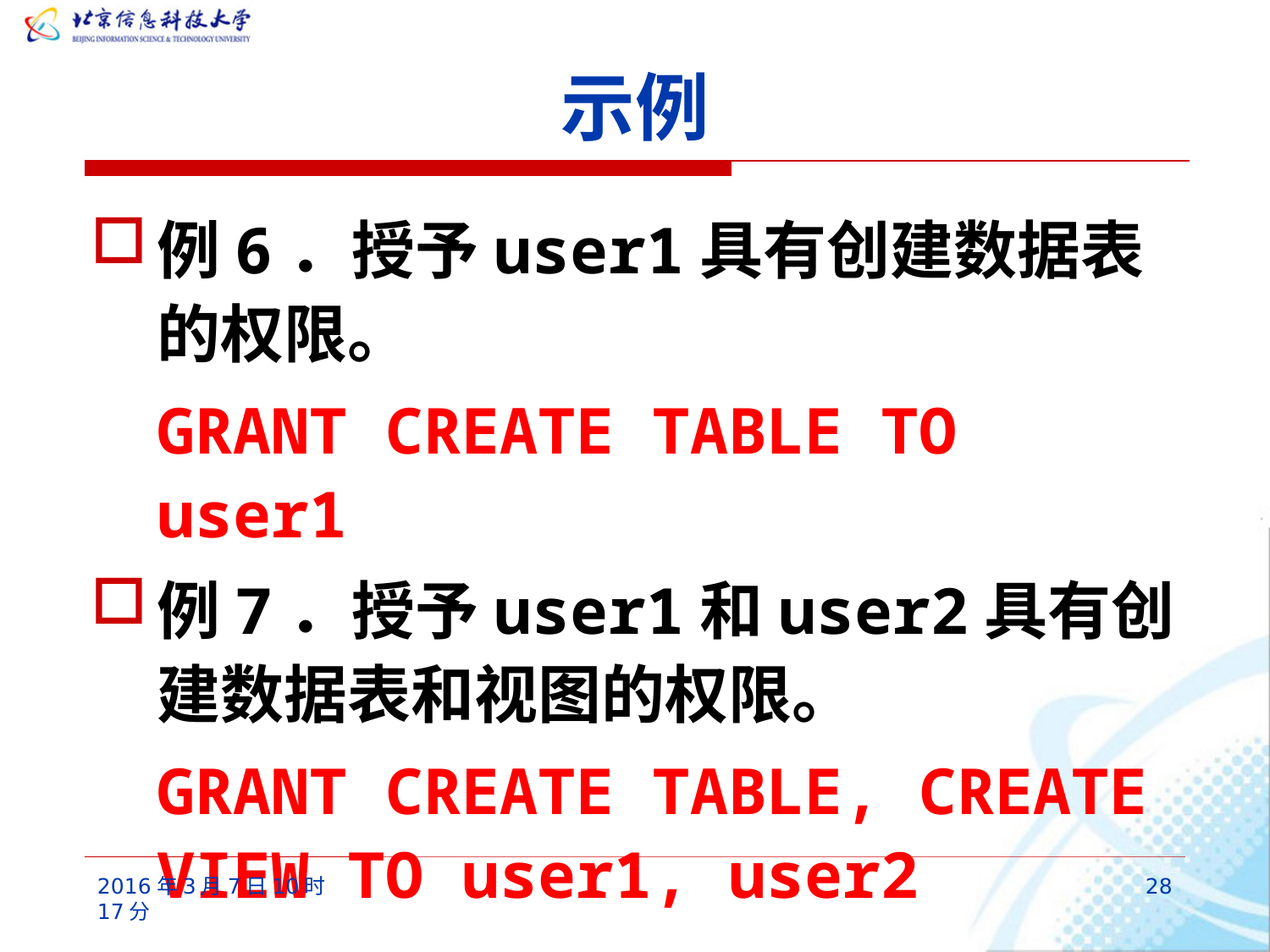

# 示例
例6．授予user1具有创建数据表的权限。
	GRANT CREATE TABLE TO user1
例7．授予user1和user2具有创建数据表和视图的权限。
	GRANT CREATE TABLE, CREATE VIEW TO user1, user2
2016年3月7日10时17分
28